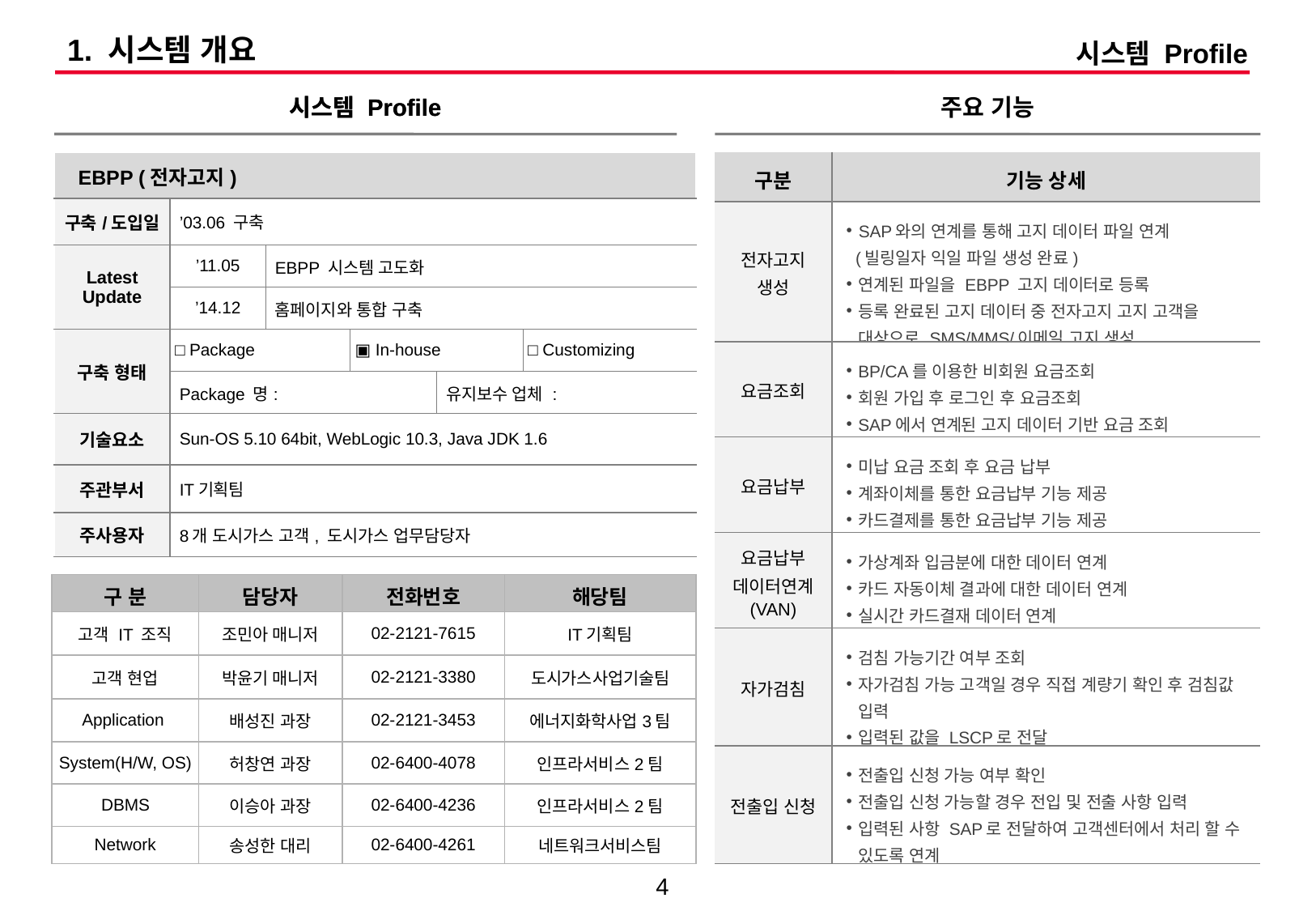

# 1. 시스템 개요
시스템 Profile
시스템 Profile

시스템 Profile

주요 기능

| EBPP (전자고지) |  |  |  |  |  |
| --- | --- | --- | --- | --- | --- |
| 구축/도입일 | ’03.06 구축 |  |  |  |  |
| Latest Update | ’11.05 | EBPP 시스템 고도화 |  |  |  |
|  | ’14.12 | 홈페이지와 통합 구축 |  |  |  |
| 구축 형태 | □ Package |  | ▣ In-house |  | □ Customizing |
|  | Package 명: |  |  | 유지보수 업체 : |  |
| 기술요소 | Sun-OS 5.10 64bit, WebLogic 10.3, Java JDK 1.6 |  |  |  |  |
| 주관부서 | IT기획팀 |  |  |  |  |
| 주사용자 | 8개 도시가스 고객, 도시가스 업무담당자 |  |  |  |  |
| 구분 | 기능 상세 |
| --- | --- |
| 전자고지 생성 | SAP와의 연계를 통해 고지 데이터 파일 연계 (빌링일자 익일 파일 생성 완료) 연계된 파일을 EBPP 고지 데이터로 등록 등록 완료된 고지 데이터 중 전자고지 고지 고객을 대상으로 SMS/MMS/이메일 고지 생성 |
| 요금조회 | BP/CA를 이용한 비회원 요금조회 회원 가입 후 로그인 후 요금조회 SAP에서 연계된 고지 데이터 기반 요금 조회 |
| 요금납부 | 미납 요금 조회 후 요금 납부 계좌이체를 통한 요금납부 기능 제공 카드결제를 통한 요금납부 기능 제공 |
| 요금납부 데이터연계 (VAN) | 가상계좌 입금분에 대한 데이터 연계 카드 자동이체 결과에 대한 데이터 연계 실시간 카드결재 데이터 연계 |
| 자가검침 | 검침 가능기간 여부 조회 자가검침 가능 고객일 경우 직접 계량기 확인 후 검침값 입력 입력된 값을 LSCP로 전달 |
| 전출입 신청 | 전출입 신청 가능 여부 확인 전출입 신청 가능할 경우 전입 및 전출 사항 입력 입력된 사항 SAP로 전달하여 고객센터에서 처리 할 수 있도록 연계 |
| 구 분 | 담당자 | 전화번호 | 해당팀 |
| --- | --- | --- | --- |
| 고객 IT 조직 | 조민아 매니저 | 02-2121-7615 | IT기획팀 |
| 고객 현업 | 박윤기 매니저 | 02-2121-3380 | 도시가스사업기술팀 |
| Application | 배성진 과장 | 02-2121-3453 | 에너지화학사업3팀 |
| System(H/W, OS) | 허창연 과장 | 02-6400-4078 | 인프라서비스2팀 |
| DBMS | 이승아 과장 | 02-6400-4236 | 인프라서비스2팀 |
| Network | 송성한 대리 | 02-6400-4261 | 네트워크서비스팀 |